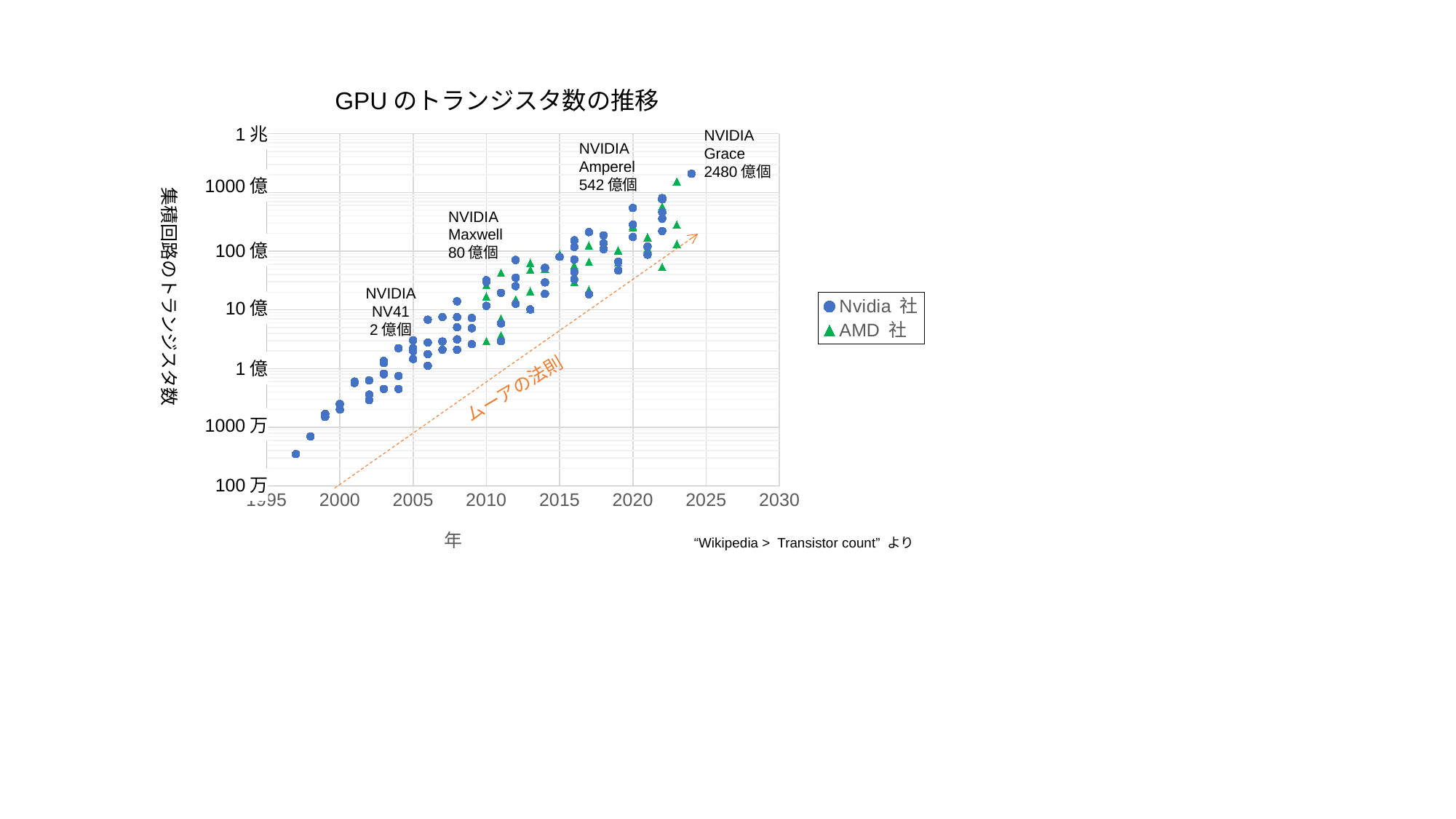

### Chart: GPUのトランジスタ数の推移

| Category | Nvidia 社 | AMD 社 |
|---|---|---|
GPUのトランジスタ数の推移
集積回路のトランジスタ数
1兆
NVIDIA
Grace
2480億個
NVIDIA
Amperel
542億個
1000億
NVIDIA
Maxwell
80億個
100億
NVIDIA
NV41
2億個
10億
1億
 ムーアの法則
1000万
100万
“Wikipedia >  Transistor count” より